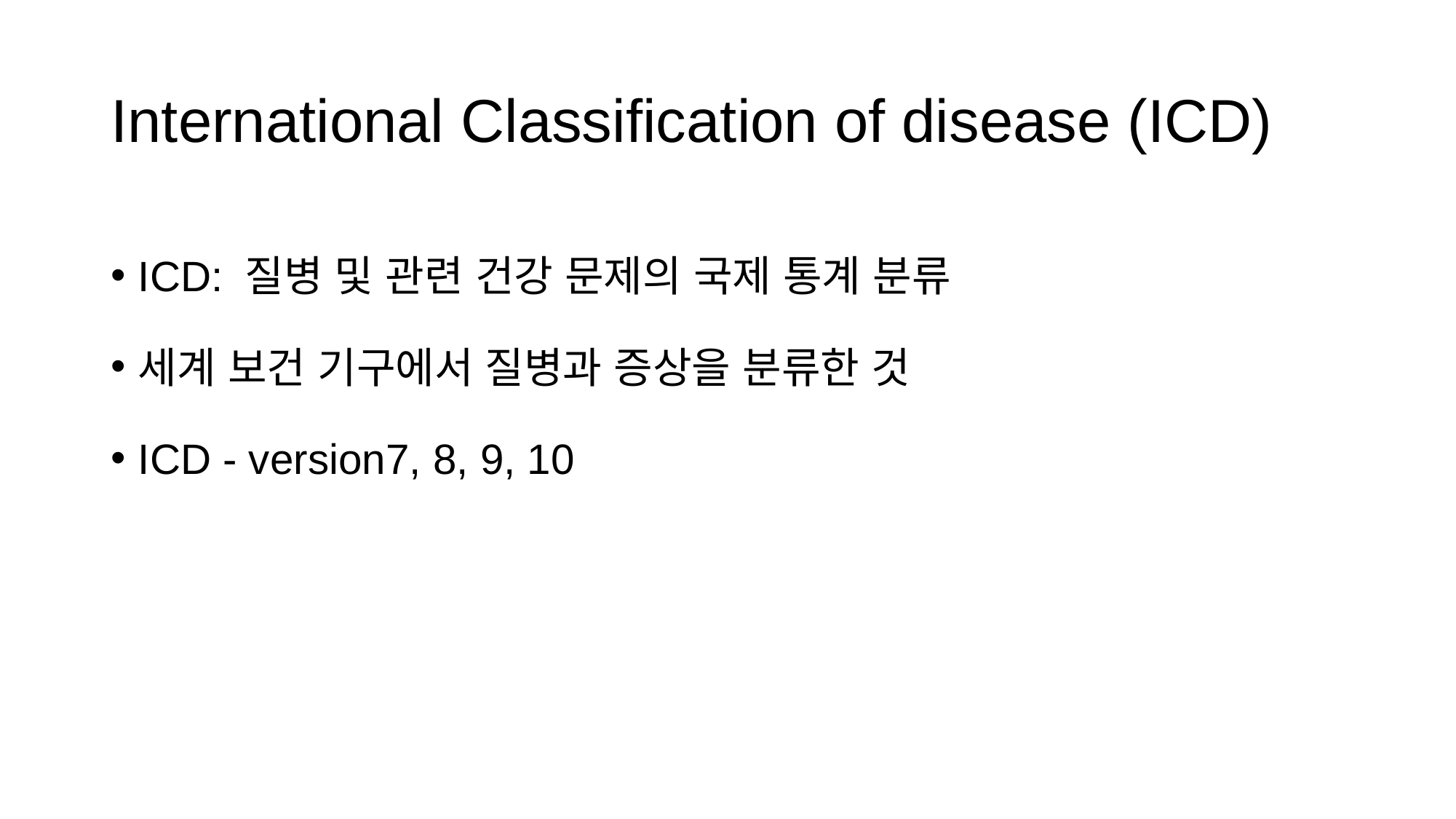

# International Classification of disease (ICD)
ICD: 질병 및 관련 건강 문제의 국제 통계 분류
세계 보건 기구에서 질병과 증상을 분류한 것
ICD - version7, 8, 9, 10